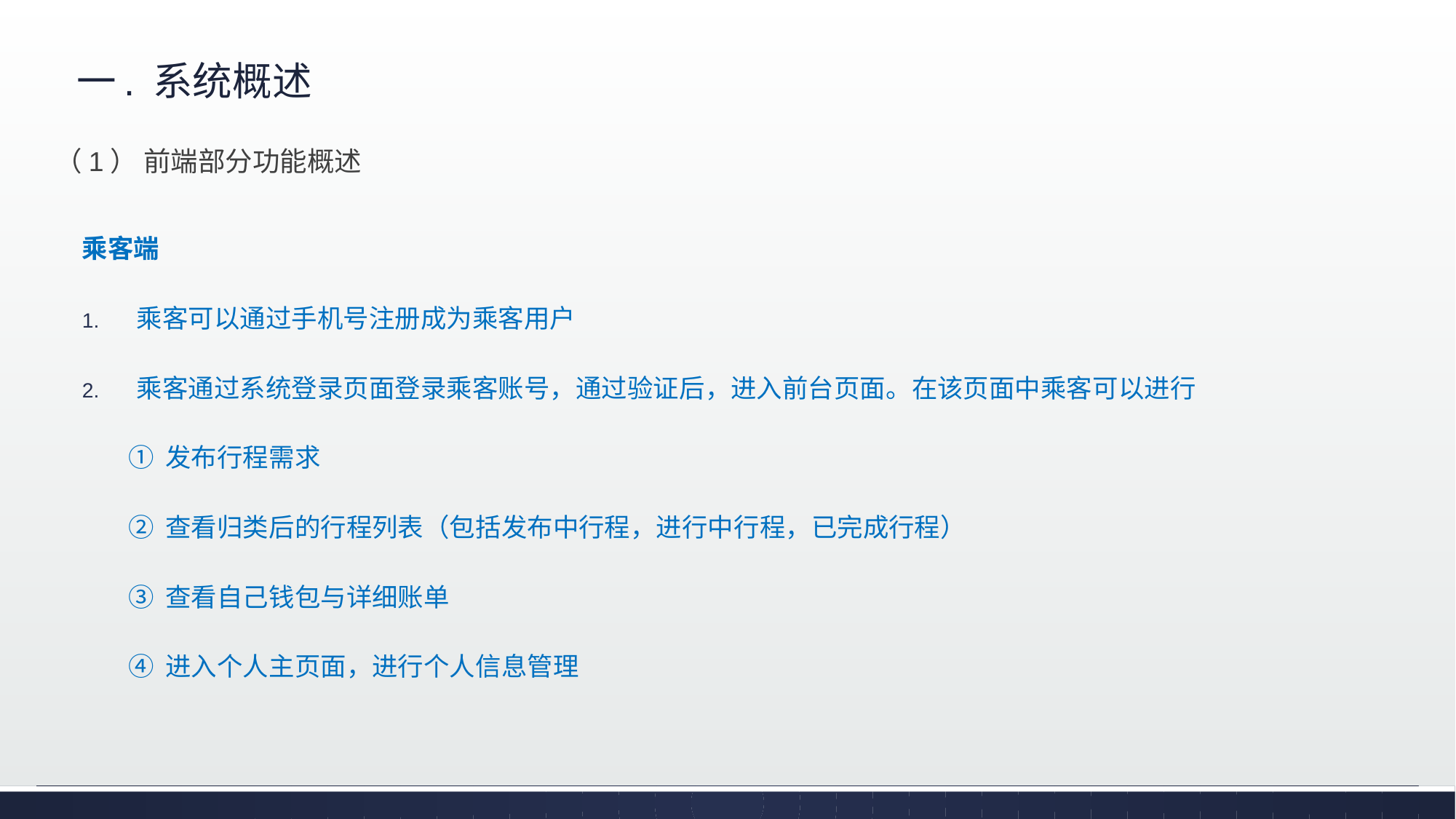

# 一. 系统概述
（1） 前端部分功能概述
乘客端
乘客可以通过手机号注册成为乘客用户
乘客通过系统登录页面登录乘客账号，通过验证后，进入前台页面。在该页面中乘客可以进行
        ① 发布行程需求
        ② 查看归类后的行程列表（包括发布中行程，进行中行程，已完成行程）
        ③ 查看自己钱包与详细账单
        ④ 进入个人主页面，进行个人信息管理